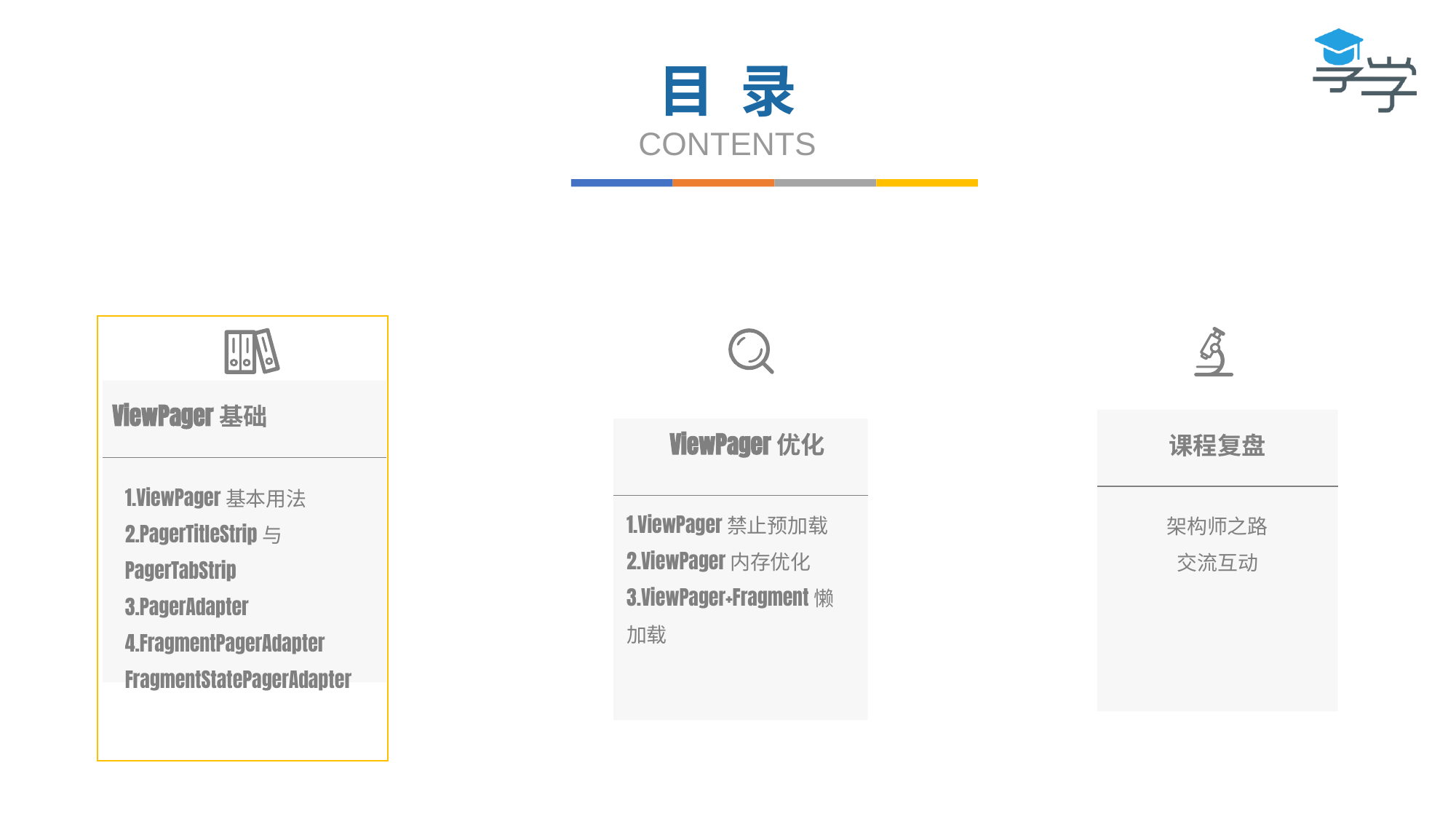

目  录
CONTENTS

ViewPager基础

ViewPager优化
课程复盘
1.ViewPager基本用法
2.PagerTitleStrip与PagerTabStrip
3.PagerAdapter
4.FragmentPagerAdapter FragmentStatePagerAdapter

1.ViewPager禁止预加载
2.ViewPager内存优化
3.ViewPager+Fragment懒加载

架构师之路
交流互动